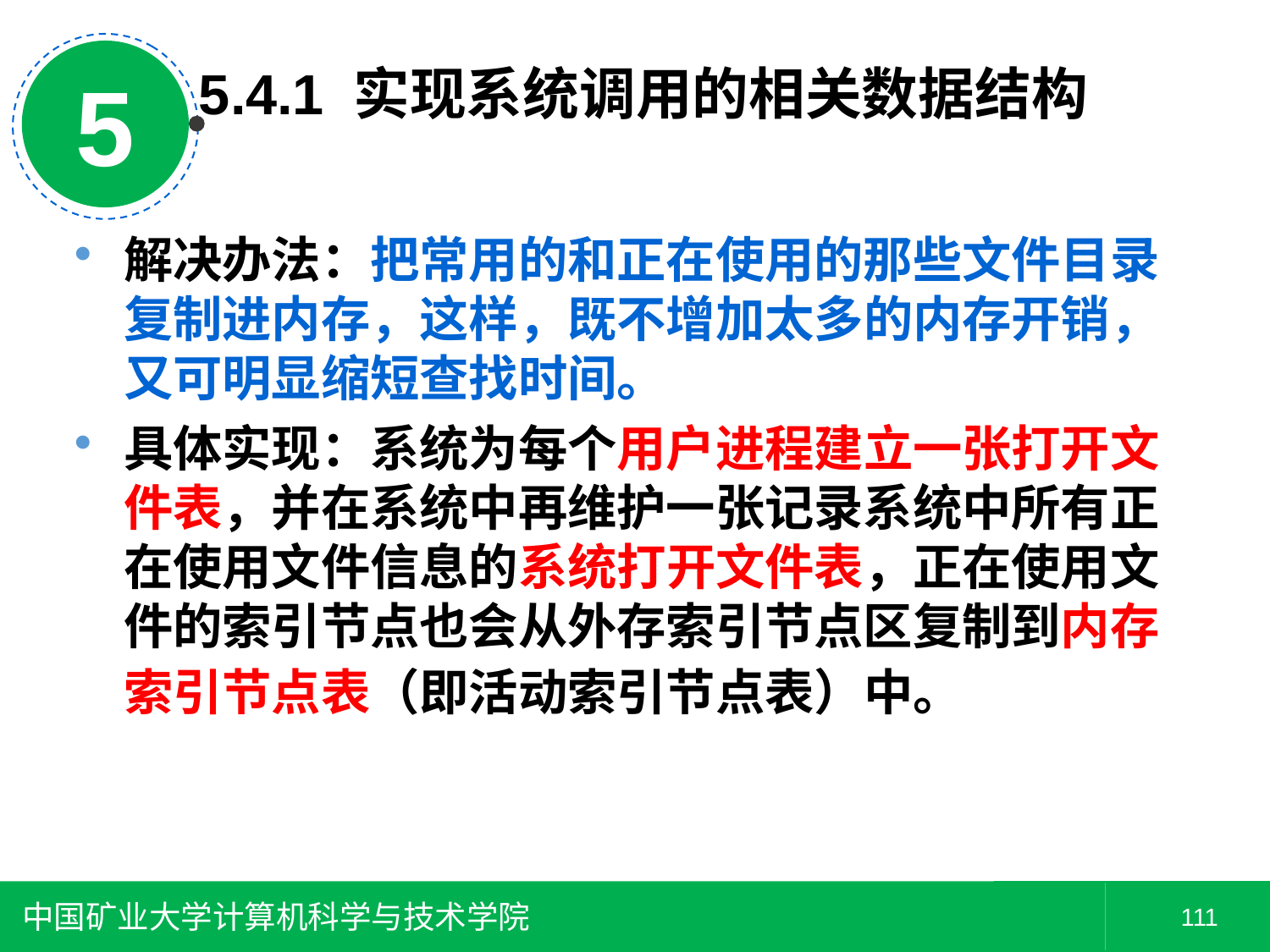

5
5.4.1 实现系统调用的相关数据结构

解决办法：把常用的和正在使用的那些文件目录复制进内存，这样，既不增加太多的内存开销，又可明显缩短查找时间。
具体实现：系统为每个用户进程建立一张打开文件表，并在系统中再维护一张记录系统中所有正在使用文件信息的系统打开文件表，正在使用文件的索引节点也会从外存索引节点区复制到内存索引节点表（即活动索引节点表）中。